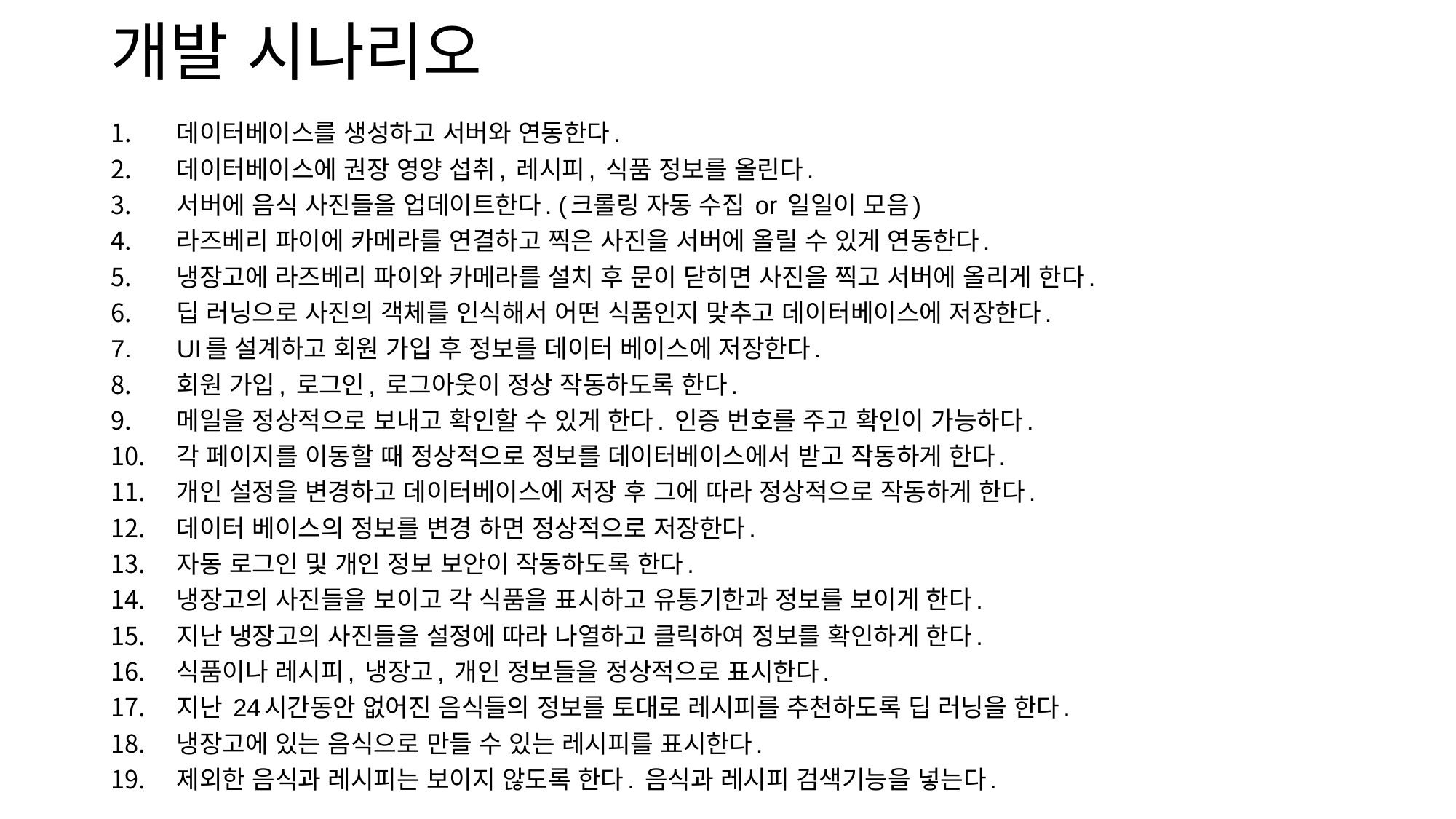

# 개발 시나리오
데이터베이스를 생성하고 서버와 연동한다.
데이터베이스에 권장 영양 섭취, 레시피, 식품 정보를 올린다.
서버에 음식 사진들을 업데이트한다. (크롤링 자동 수집 or 일일이 모음)
라즈베리 파이에 카메라를 연결하고 찍은 사진을 서버에 올릴 수 있게 연동한다.
냉장고에 라즈베리 파이와 카메라를 설치 후 문이 닫히면 사진을 찍고 서버에 올리게 한다.
딥 러닝으로 사진의 객체를 인식해서 어떤 식품인지 맞추고 데이터베이스에 저장한다.
UI를 설계하고 회원 가입 후 정보를 데이터 베이스에 저장한다.
회원 가입, 로그인, 로그아웃이 정상 작동하도록 한다.
메일을 정상적으로 보내고 확인할 수 있게 한다. 인증 번호를 주고 확인이 가능하다.
각 페이지를 이동할 때 정상적으로 정보를 데이터베이스에서 받고 작동하게 한다.
개인 설정을 변경하고 데이터베이스에 저장 후 그에 따라 정상적으로 작동하게 한다.
데이터 베이스의 정보를 변경 하면 정상적으로 저장한다.
자동 로그인 및 개인 정보 보안이 작동하도록 한다.
냉장고의 사진들을 보이고 각 식품을 표시하고 유통기한과 정보를 보이게 한다.
지난 냉장고의 사진들을 설정에 따라 나열하고 클릭하여 정보를 확인하게 한다.
식품이나 레시피, 냉장고, 개인 정보들을 정상적으로 표시한다.
지난 24시간동안 없어진 음식들의 정보를 토대로 레시피를 추천하도록 딥 러닝을 한다.
냉장고에 있는 음식으로 만들 수 있는 레시피를 표시한다.
제외한 음식과 레시피는 보이지 않도록 한다. 음식과 레시피 검색기능을 넣는다.